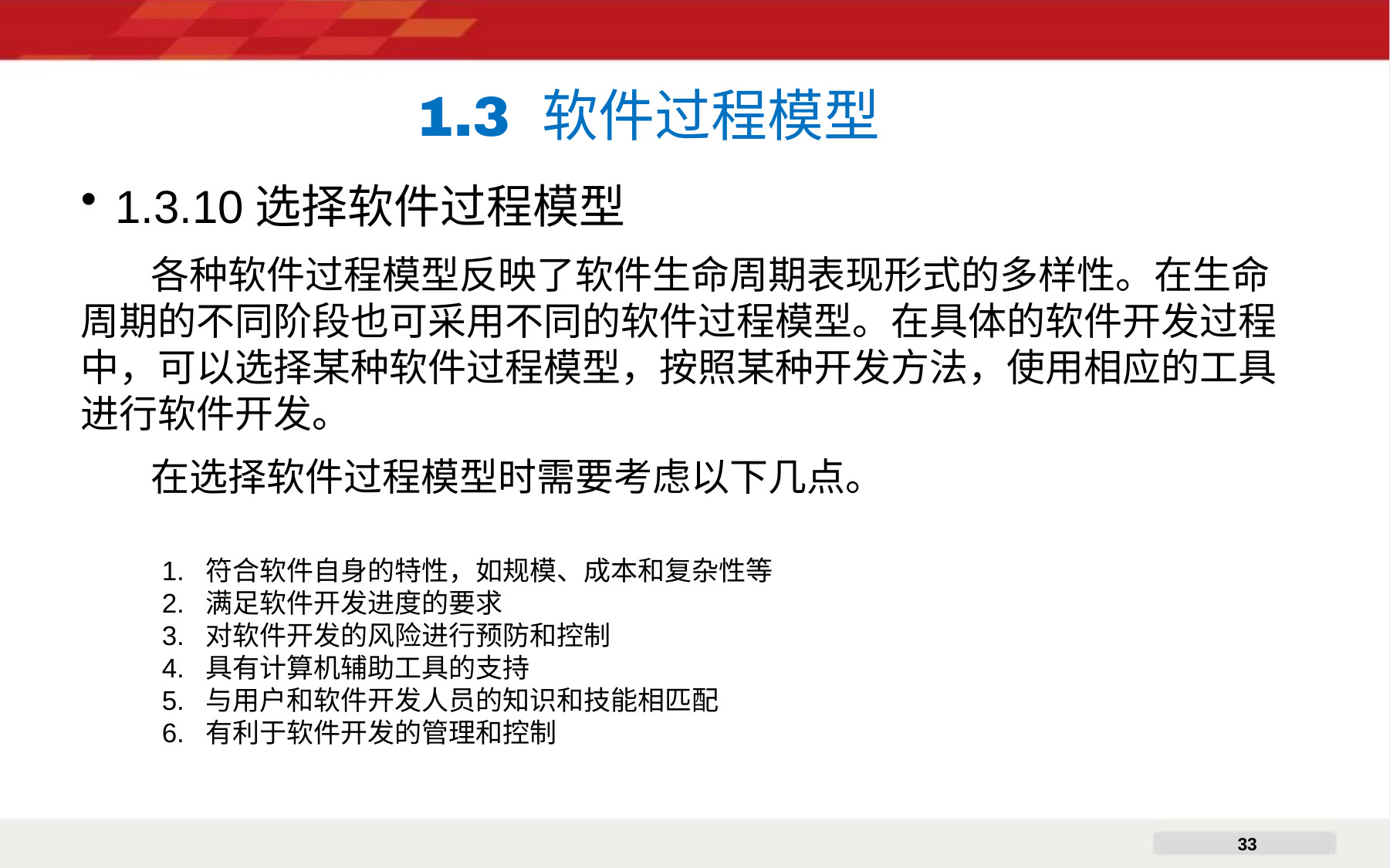

# 1.3 软件过程模型
1.3.10选择软件过程模型
       各种软件过程模型反映了软件生命周期表现形式的多样性。在生命周期的不同阶段也可采用不同的软件过程模型。在具体的软件开发过程中，可以选择某种软件过程模型，按照某种开发方法，使用相应的工具进行软件开发。
       在选择软件过程模型时需要考虑以下几点。
符合软件自身的特性，如规模、成本和复杂性等
满足软件开发进度的要求
对软件开发的风险进行预防和控制
具有计算机辅助工具的支持
与用户和软件开发人员的知识和技能相匹配
有利于软件开发的管理和控制